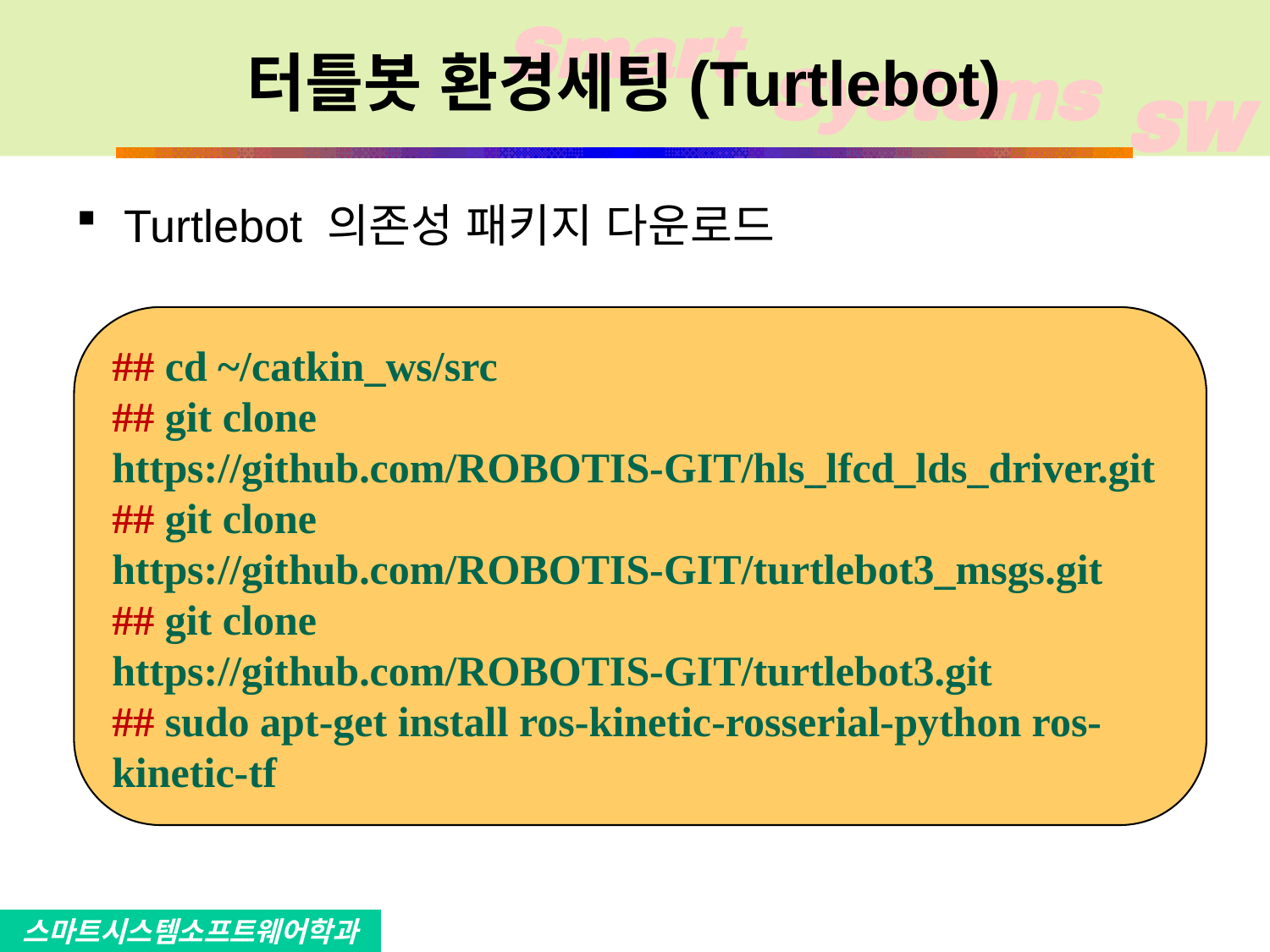

# 터틀봇 환경세팅(Turtlebot)
Turtlebot 의존성 패키지 다운로드
## cd ~/catkin_ws/src
## git clone https://github.com/ROBOTIS-GIT/hls_lfcd_lds_driver.git
## git clone https://github.com/ROBOTIS-GIT/turtlebot3_msgs.git
## git clone https://github.com/ROBOTIS-GIT/turtlebot3.git
## sudo apt-get install ros-kinetic-rosserial-python ros-kinetic-tf